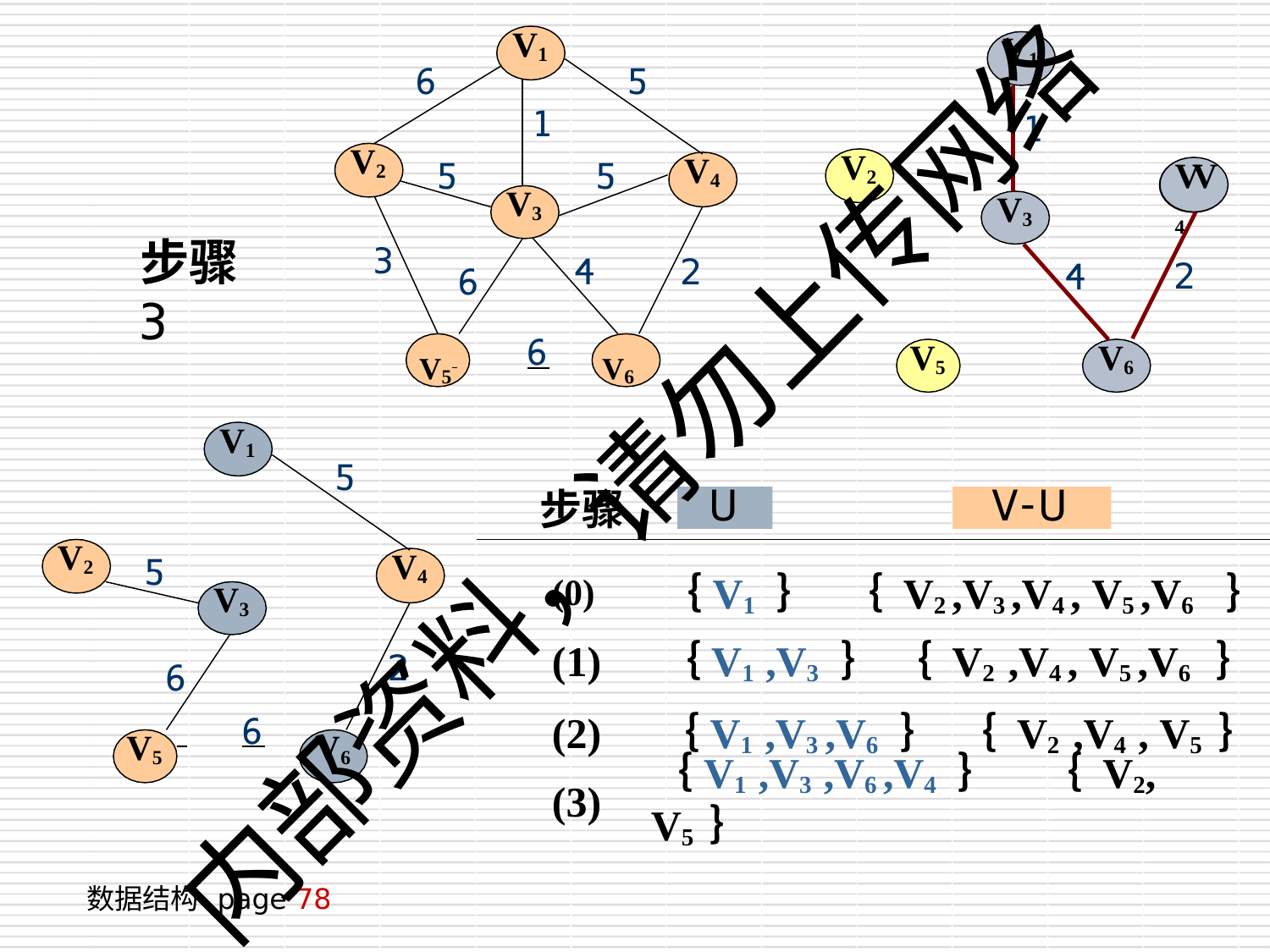

V1
V1

6
5

1
1
V2
V2

V4

VV4
5
5

V3
V3

步骤3
3

4
2
2
4
6
V5 	6	V6
V5
V6

V1

内部资料，请勿上传网络
5

步骤
U
V-U
(0)	｛V1 ｝	｛ V2 ,V3 ,V4 , V5 ,V6  ｝
(1)	｛V1 ,V3 ｝	｛ V2	,V4 , V5 ,V6  ｝
(2)	｛V1  ,V3 ,V6 ｝	｛ V2	,V4  , V5 ｝
(3)
V2

V4
5

V3

2
6
 	6
V5
V6

｛V1  ,V3  ,V6 ,V4 ｝	｛ V2, V5 ｝
数据结构 page 78